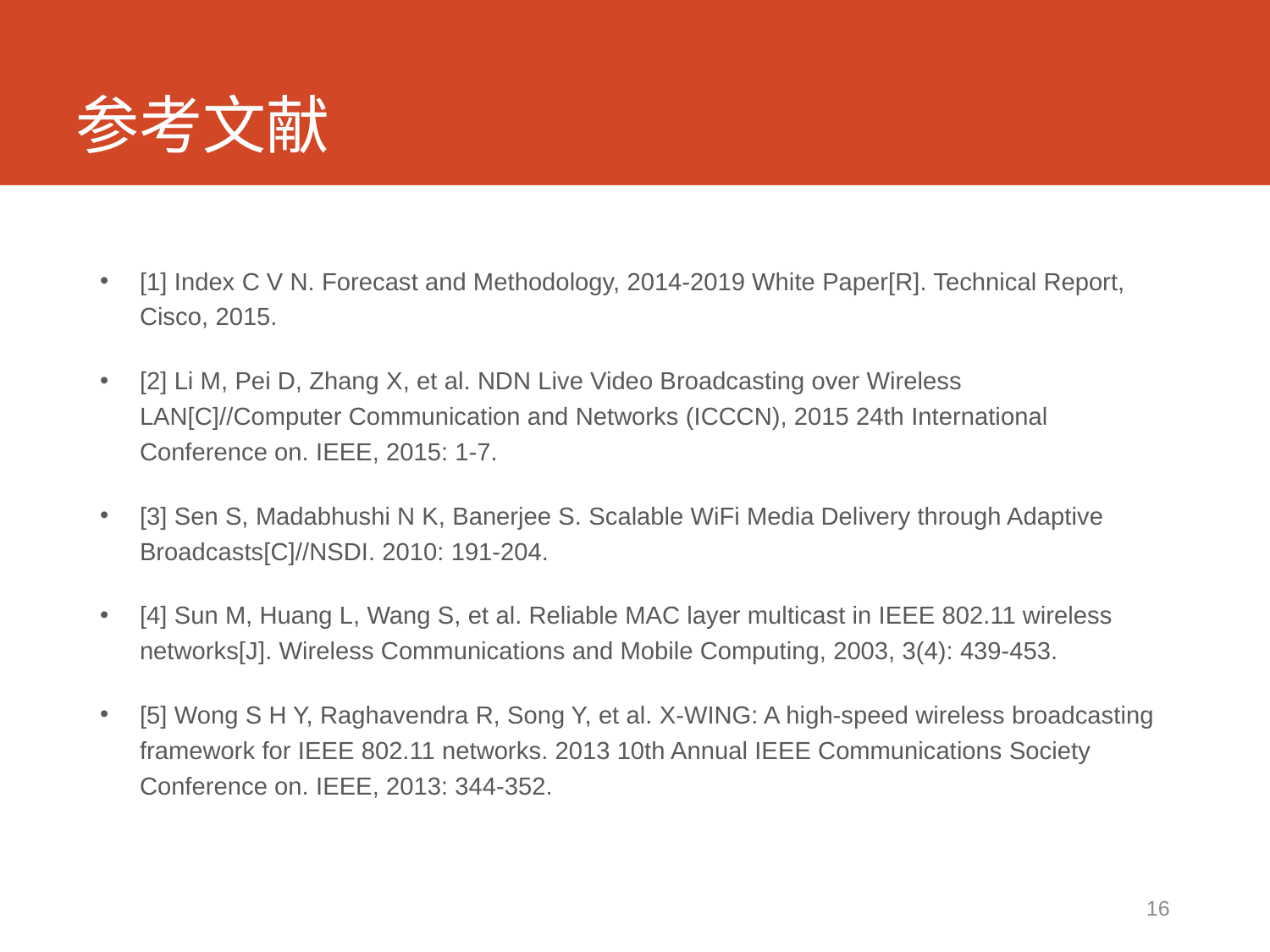

# 参考文献
[1] Index C V N. Forecast and Methodology, 2014-2019 White Paper[R]. Technical Report, Cisco, 2015.
[2] Li M, Pei D, Zhang X, et al. NDN Live Video Broadcasting over Wireless LAN[C]//Computer Communication and Networks (ICCCN), 2015 24th International Conference on. IEEE, 2015: 1-7.
[3] Sen S, Madabhushi N K, Banerjee S. Scalable WiFi Media Delivery through Adaptive Broadcasts[C]//NSDI. 2010: 191-204.
[4] Sun M, Huang L, Wang S, et al. Reliable MAC layer multicast in IEEE 802.11 wireless networks[J]. Wireless Communications and Mobile Computing, 2003, 3(4): 439-453.
[5] Wong S H Y, Raghavendra R, Song Y, et al. X-WING: A high-speed wireless broadcasting framework for IEEE 802.11 networks. 2013 10th Annual IEEE Communications Society Conference on. IEEE, 2013: 344-352.

16